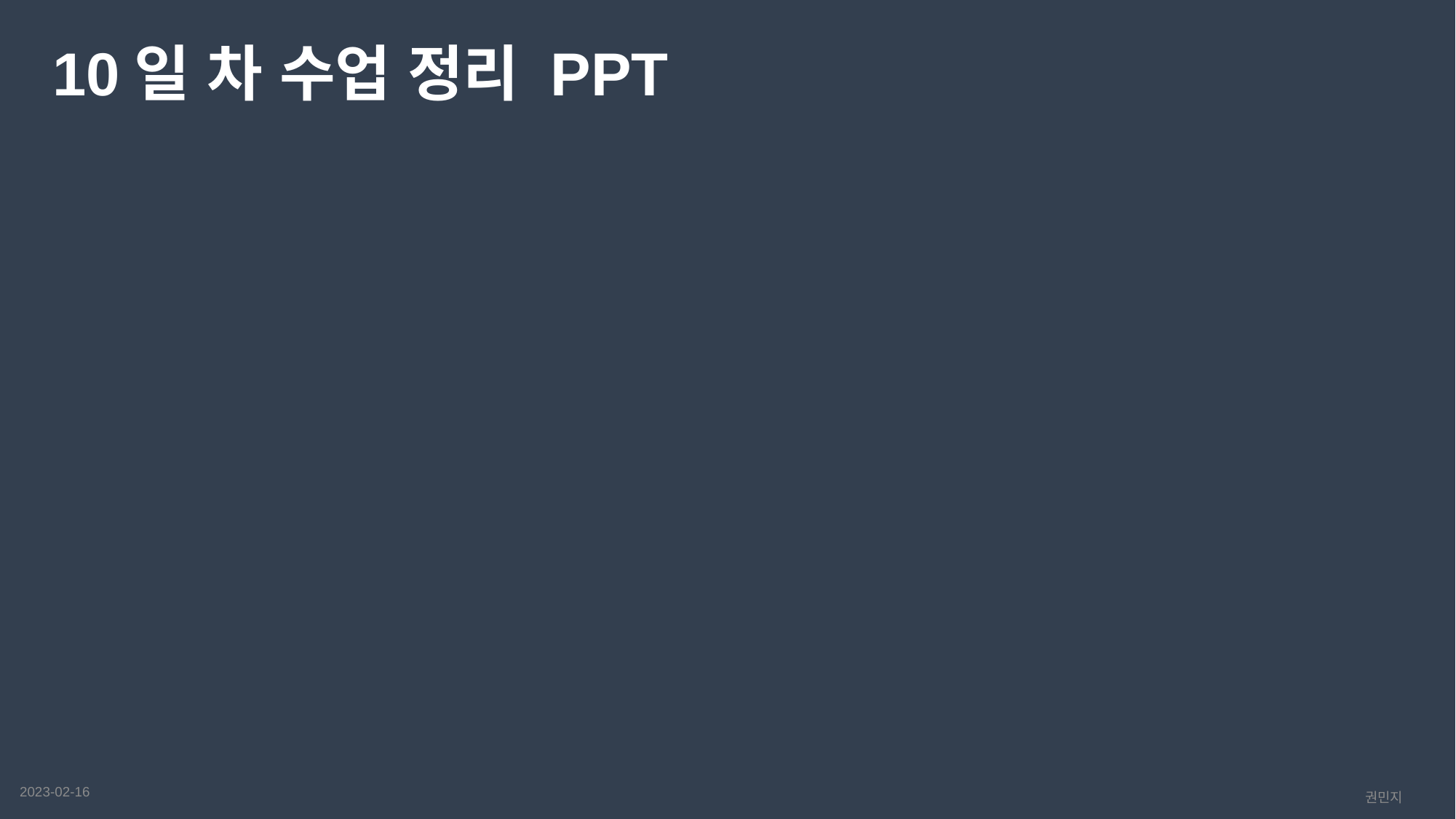

10일 차 수업 정리 PPT
2023-02-16
권민지